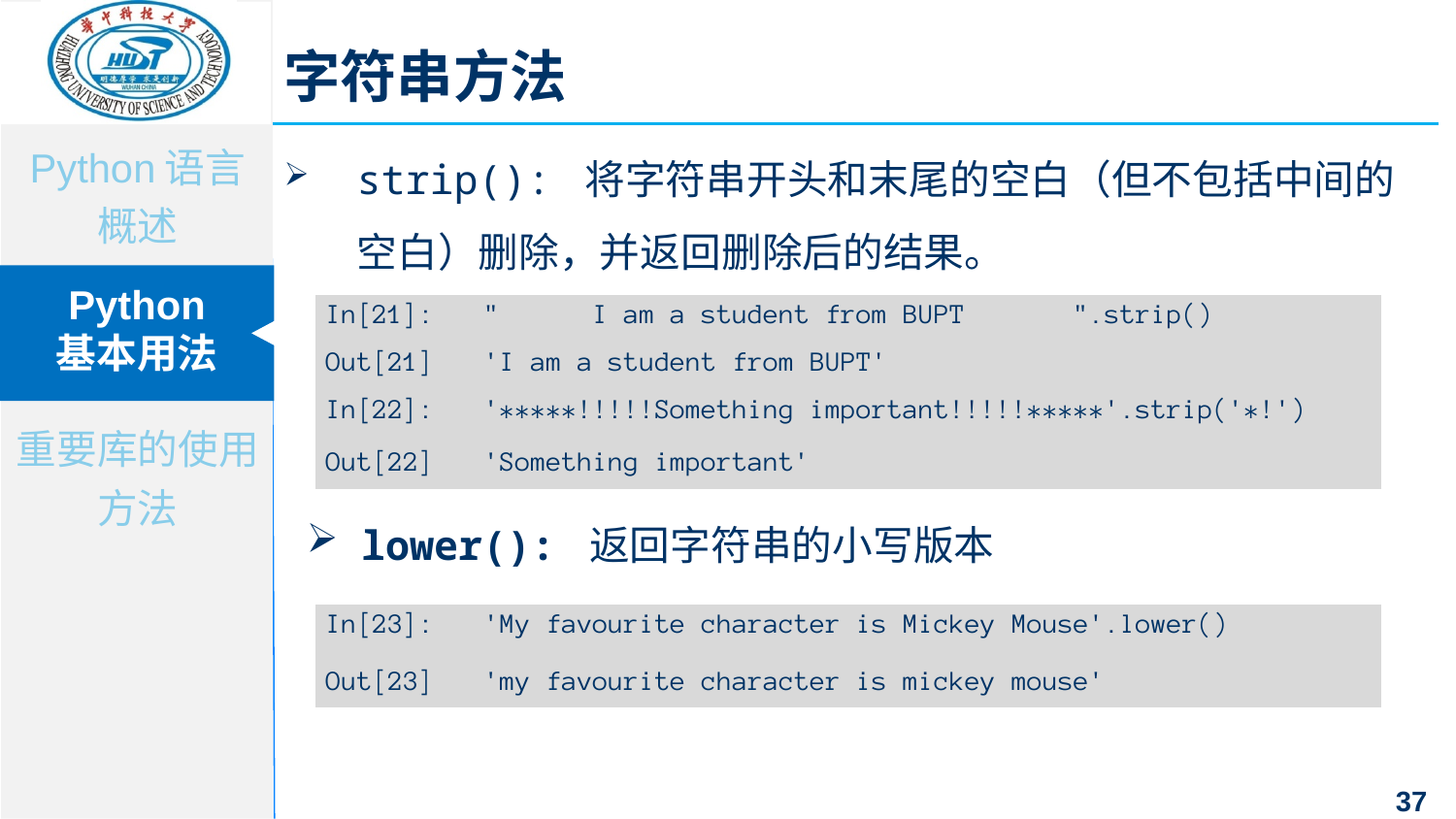

字符串方法
strip(): 将字符串开头和末尾的空白（但不包括中间的空白）删除，并返回删除后的结果。
| In[21]: | " I am a student from BUPT ".strip() |
| --- | --- |
| Out[21] | 'I am a student from BUPT' |
| In[22]: | '\*\*\*\*\*!!!!!Something important!!!!!\*\*\*\*\*'.strip('\*!') |
| Out[22] | 'Something important' |
lower(): 返回字符串的小写版本
| In[23]: | 'My favourite character is Mickey Mouse'.lower() |
| --- | --- |
| Out[23] | 'my favourite character is mickey mouse' |